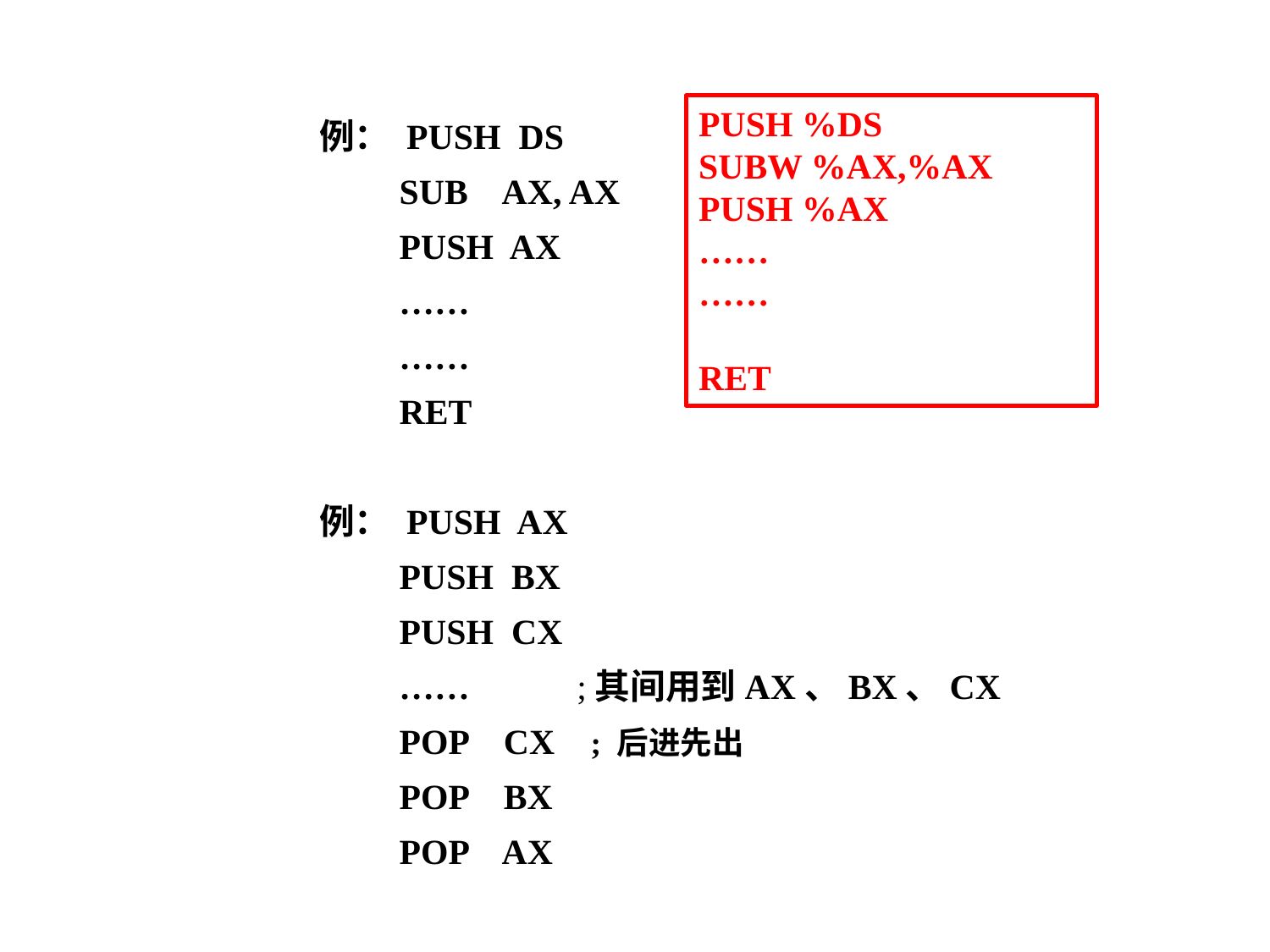

例： PUSH  DS
         SUB    AX, AX
         PUSH  AX
         ……
         ……
         RET

例： PUSH  AX
         PUSH  BX
         PUSH  CX
         ……            ;其间用到AX、BX、CX
         POP    CX    ; 后进先出
         POP    BX
         POP    AX
PUSH %DS
SUBW %AX,%AX
PUSH %AX
……
……

RET